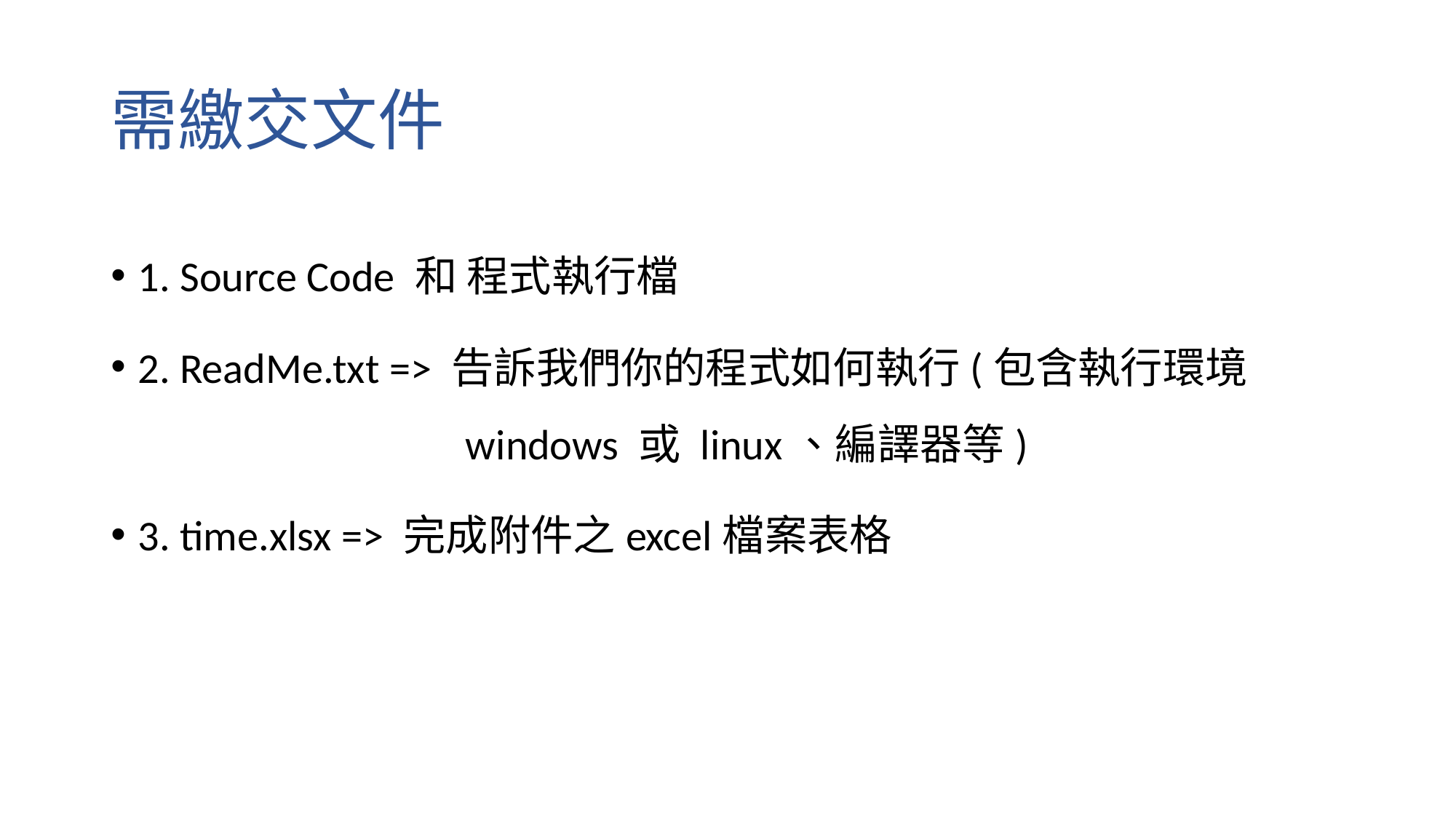

# 需繳交文件
1. Source Code 和 程式執行檔
2. ReadMe.txt => 告訴我們你的程式如何執行(包含執行環境				windows 或 linux、編譯器等)
3. time.xlsx => 完成附件之excel檔案表格